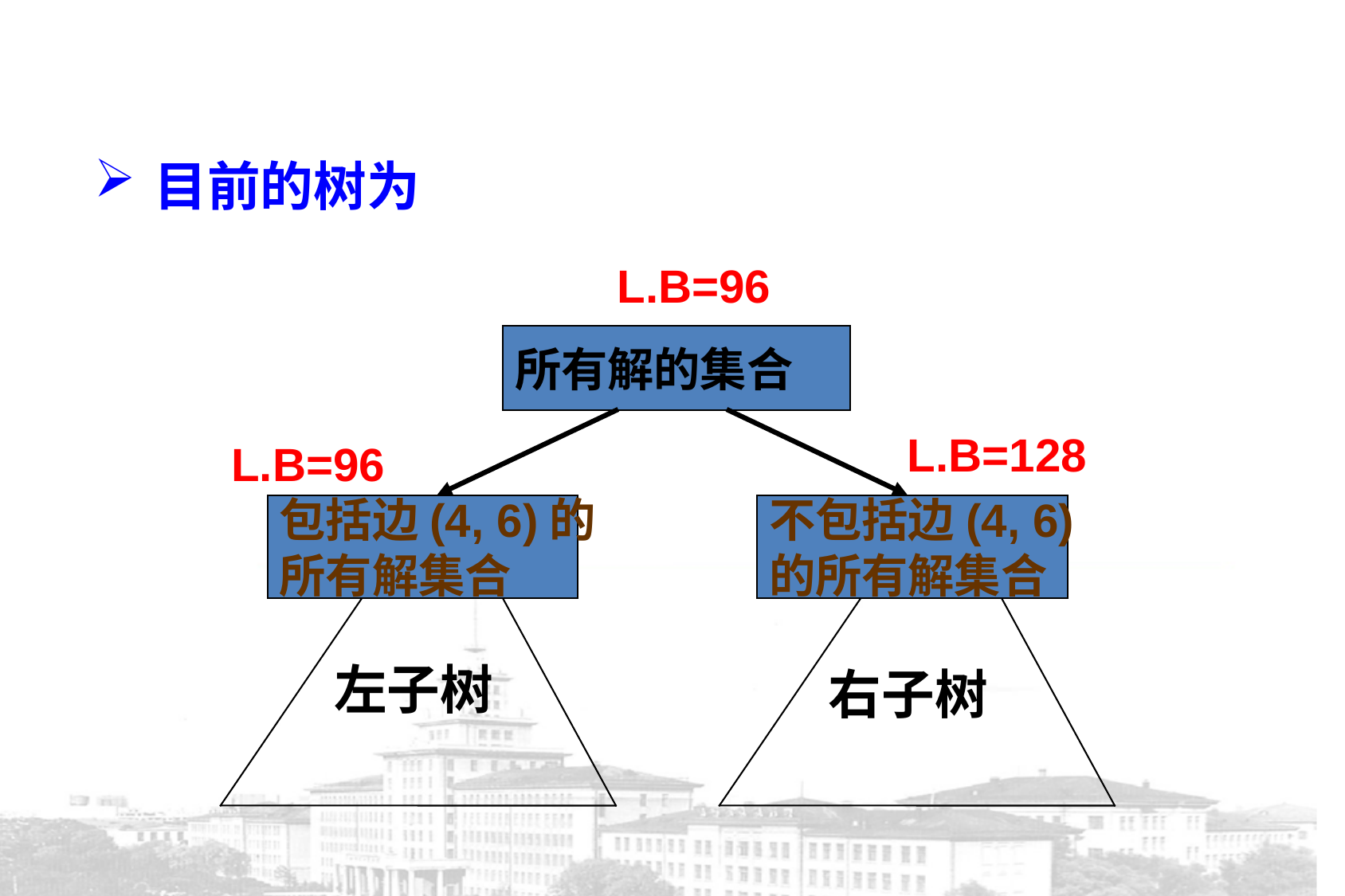

目前的树为
L.B=96
所有解的集合

L.B=128
L.B=96
包括边(4, 6)的
所有解集合
不包括边(4, 6)
的所有解集合

左子树
右子树